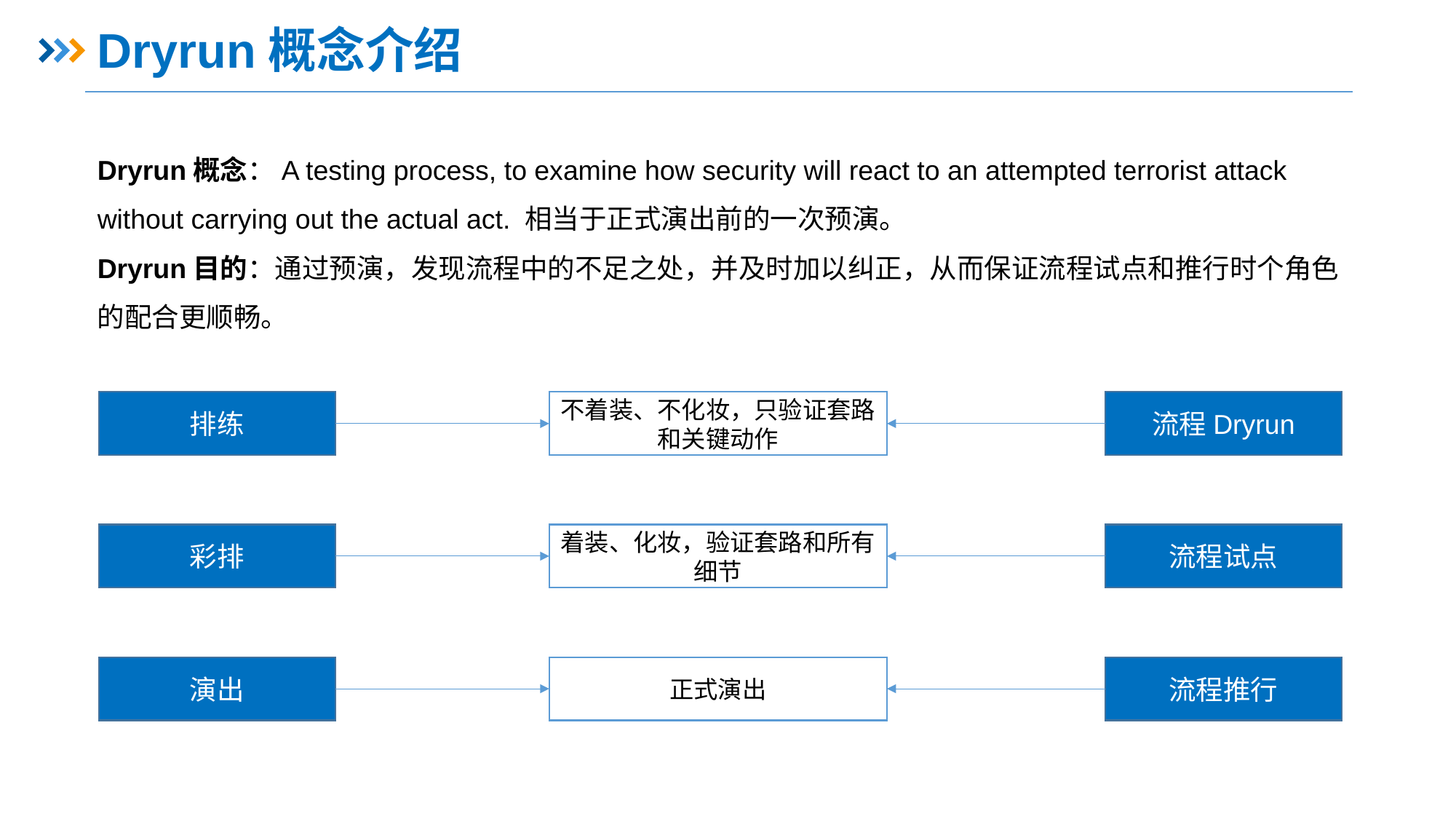

# Dryrun概念介绍
Dryrun概念：A testing process, to examine how security will react to an attempted terrorist attack without carrying out the actual act. 相当于正式演出前的一次预演。
Dryrun目的：通过预演，发现流程中的不足之处，并及时加以纠正，从而保证流程试点和推行时个角色的配合更顺畅。
流程Dryrun
排练
不着装、不化妆，只验证套路和关键动作
彩排
着装、化妆，验证套路和所有细节
流程试点
演出
正式演出
流程推行